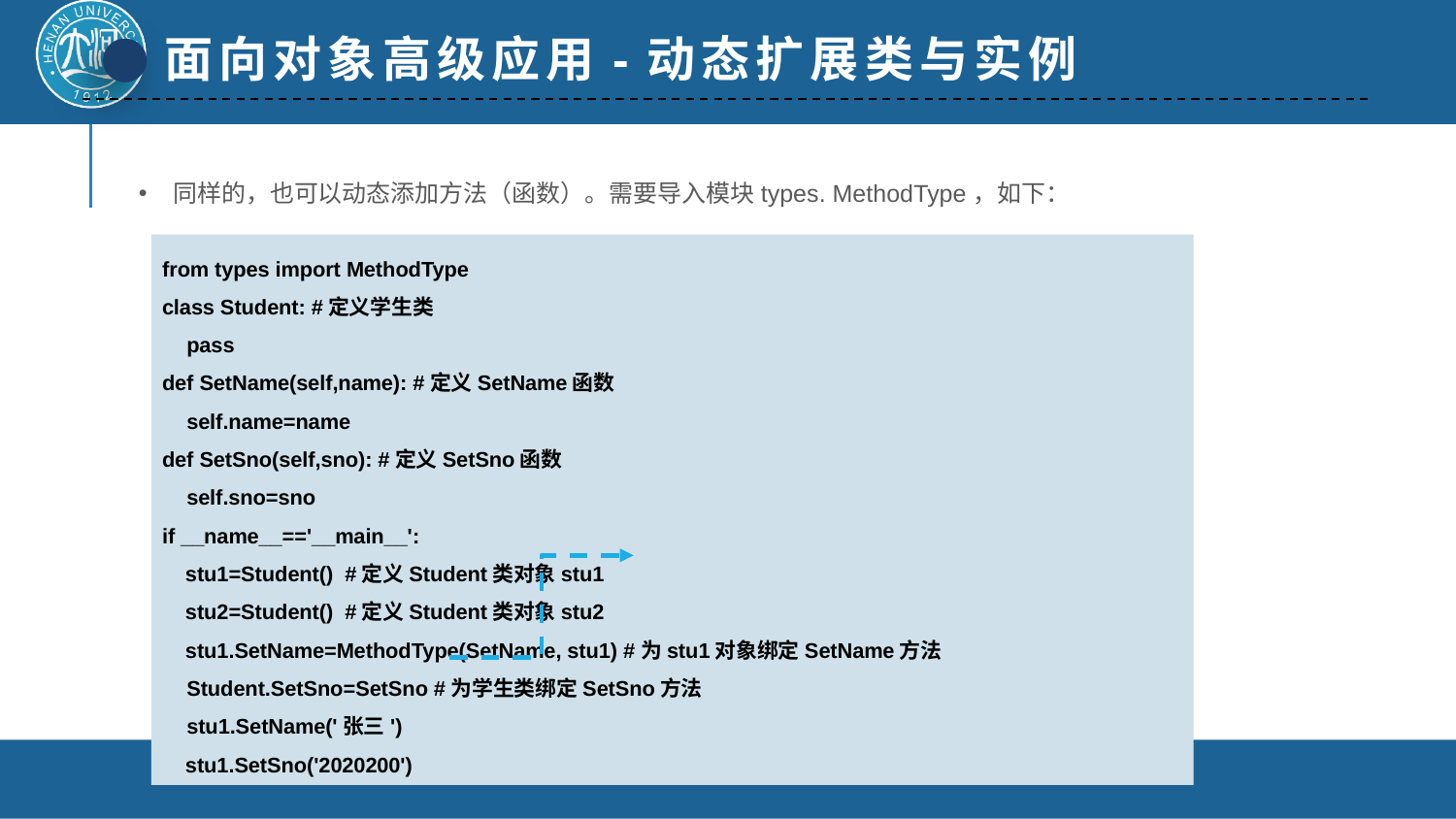

面向对象高级应用-动态扩展类与实例

同样的，也可以动态添加方法（函数）。需要导入模块types. MethodType，如下：
from types import MethodType
class Student: #定义学生类
    pass
def SetName(self,name): #定义SetName函数
    self.name=name
def SetSno(self,sno): #定义SetSno函数
    self.sno=sno
if __name__=='__main__':
    stu1=Student()  #定义Student类对象stu1
    stu2=Student()  #定义Student类对象stu2
    stu1.SetName=MethodType(SetName, stu1) #为stu1对象绑定SetName方法
    Student.SetSno=SetSno #为学生类绑定SetSno方法
    stu1.SetName('张三')
    stu1.SetSno('2020200')